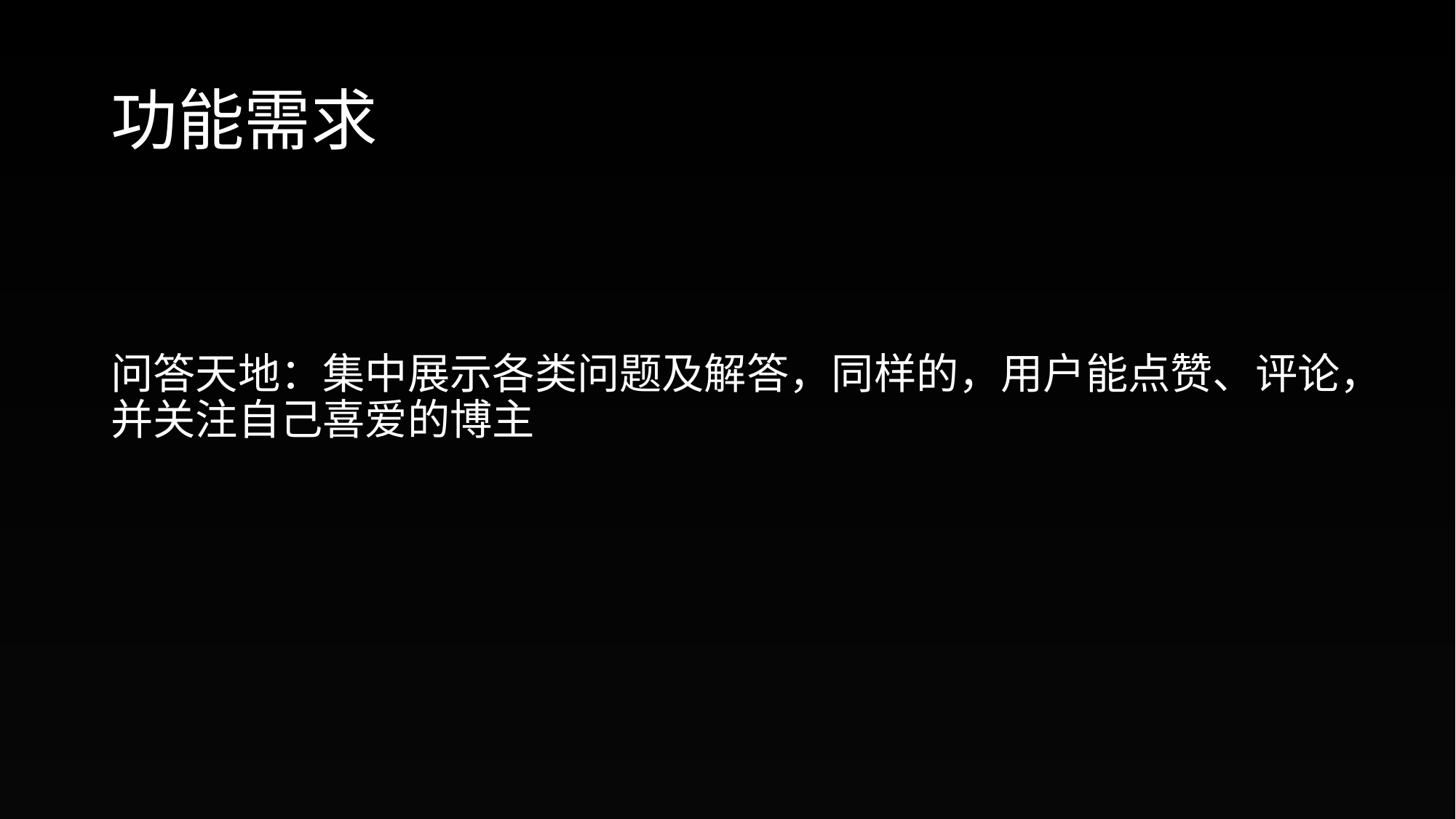

# 功能需求
问答天地：集中展示各类问题及解答，同样的，用户能点赞、评论，并关注自己喜爱的博主